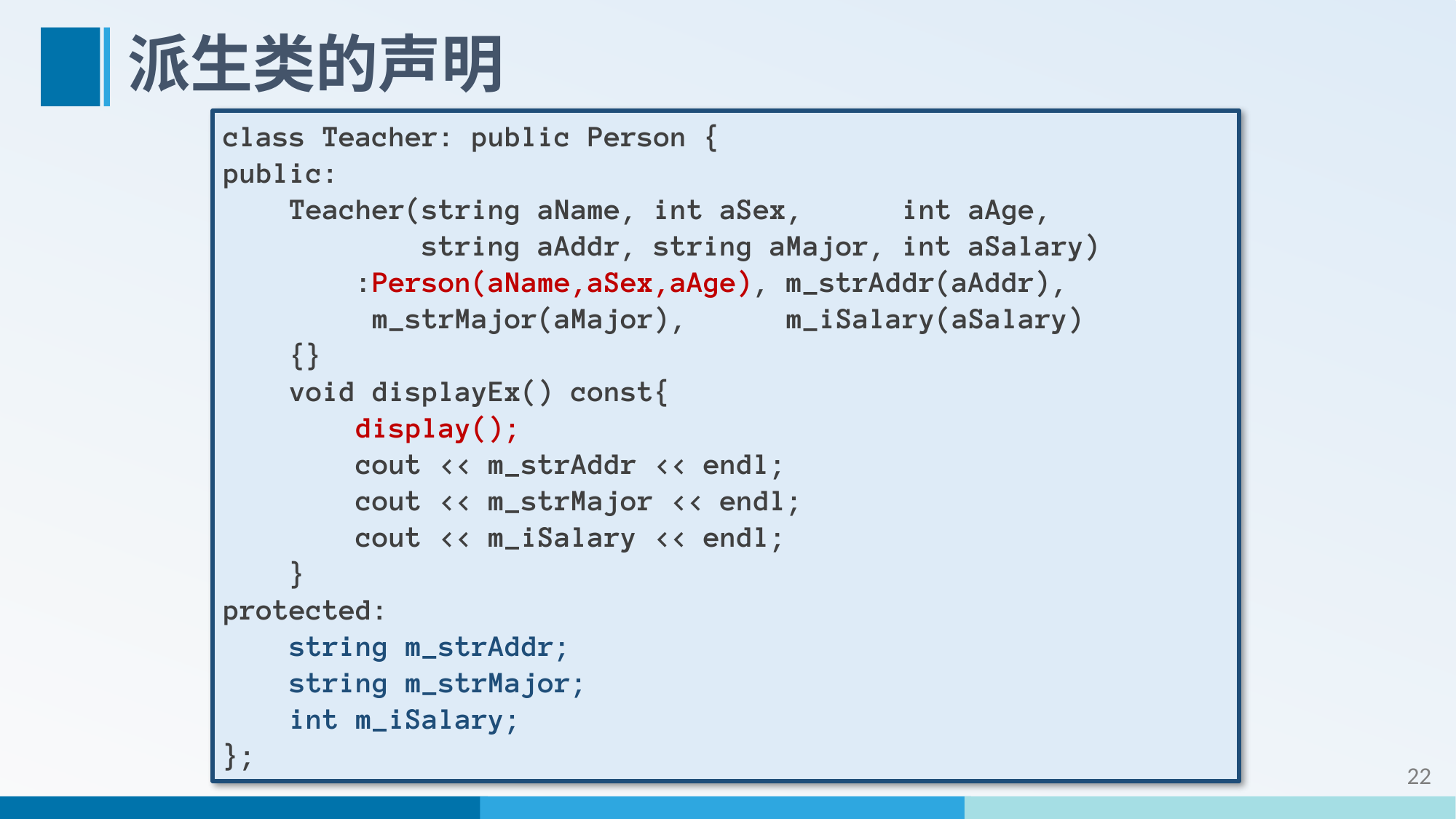

# 派生类的声明
class Teacher: public Person {
public:
    Teacher(string aName, int aSex,      int aAge,
            string aAddr, string aMajor, int aSalary)
        :Person(aName,aSex,aAge), m_strAddr(aAddr),
         m_strMajor(aMajor),      m_iSalary(aSalary)
    {}
    void displayEx() const{
        display();
        cout << m_strAddr << endl;
        cout << m_strMajor << endl;
        cout << m_iSalary << endl;
    }
protected:
    string m_strAddr;
    string m_strMajor;
    int m_iSalary;
};